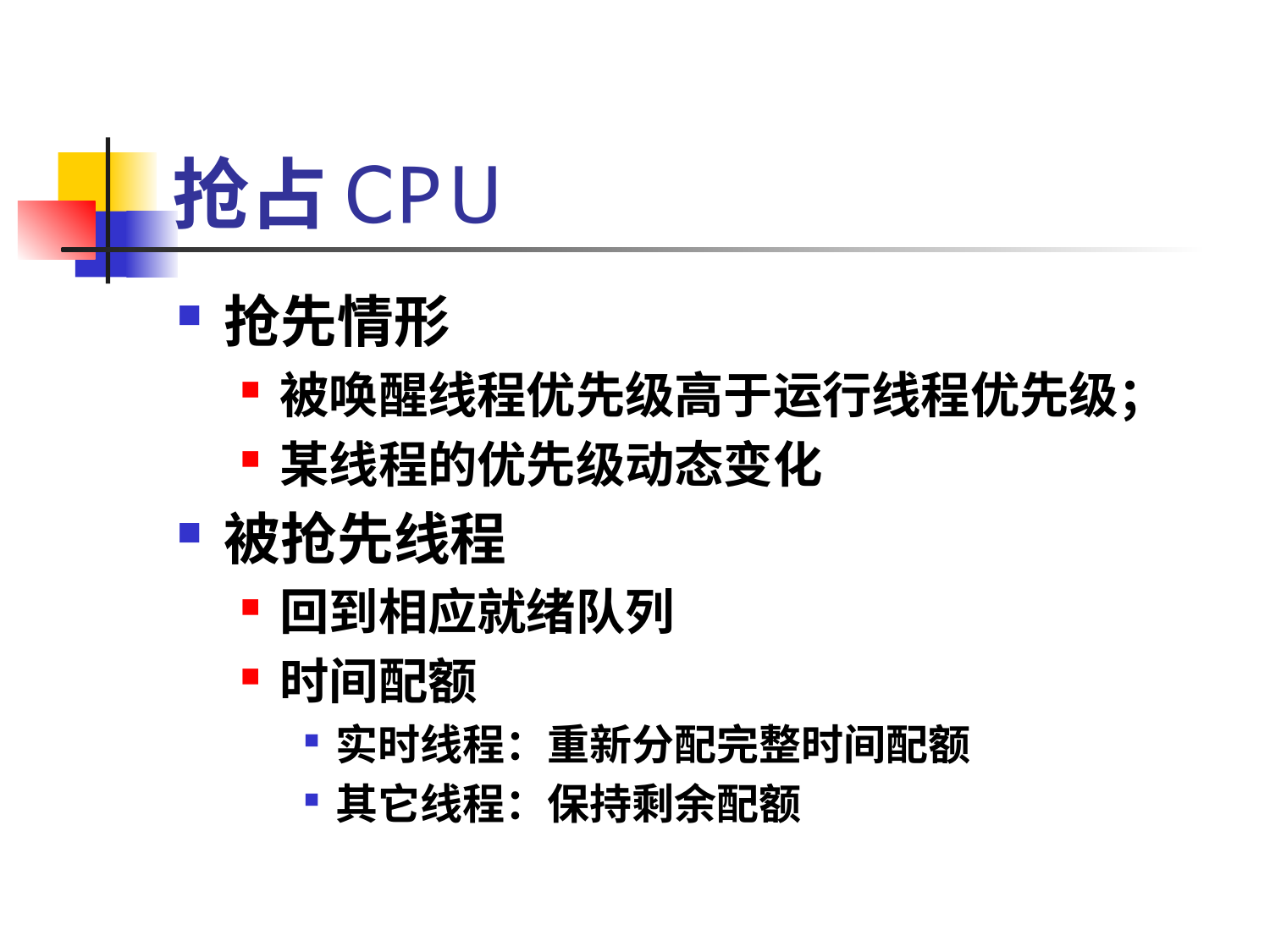

# 抢占CPU
抢先情形
被唤醒线程优先级高于运行线程优先级；
某线程的优先级动态变化
被抢先线程
回到相应就绪队列
时间配额
实时线程：重新分配完整时间配额
其它线程：保持剩余配额